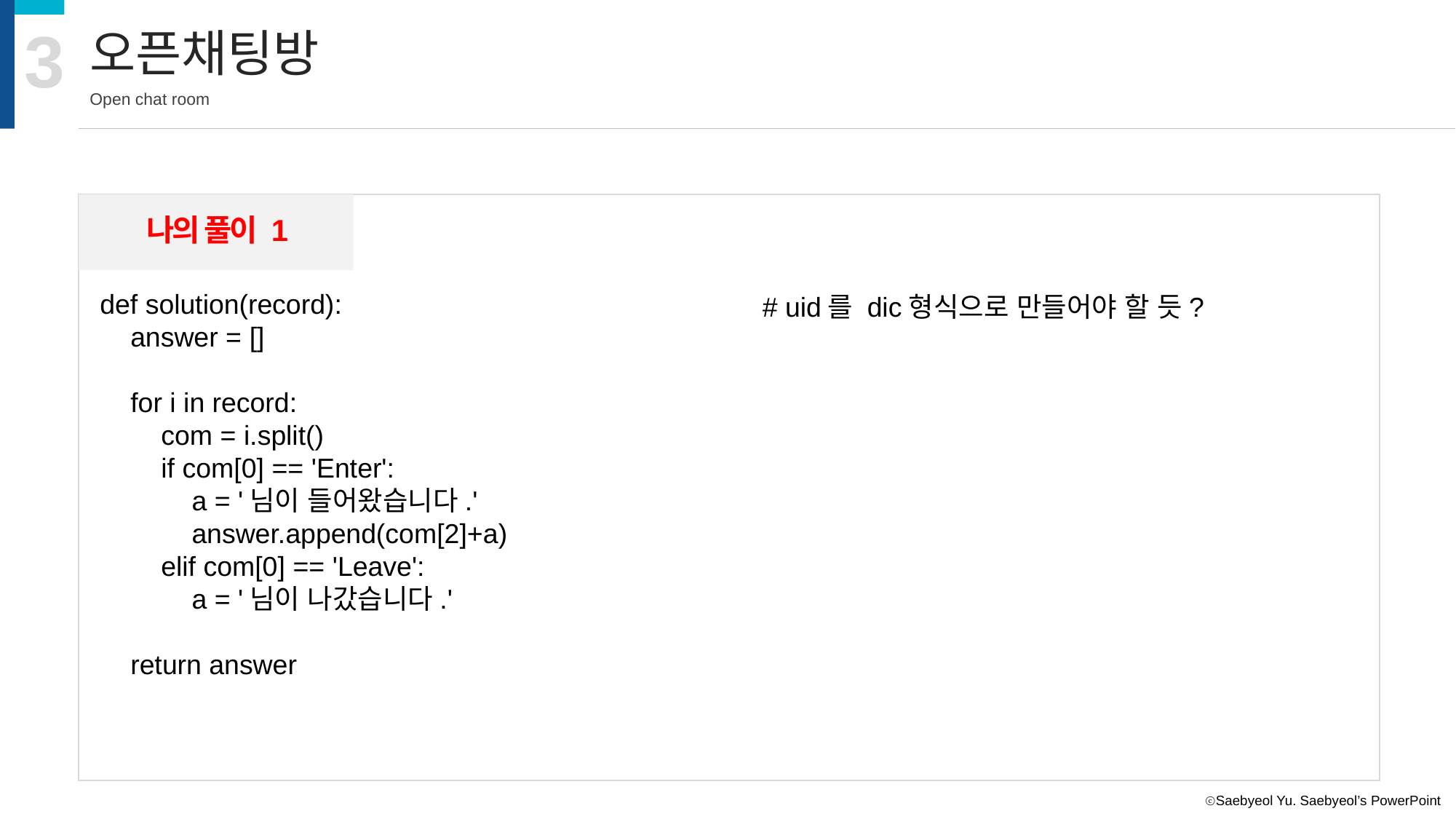

3
오픈채팅방
Open chat room

나의 풀이 1
def solution(record):
    answer = []

    for i in record:
        com = i.split()
        if com[0] == 'Enter':
            a = '님이 들어왔습니다.'
            answer.append(com[2]+a)
        elif com[0] == 'Leave':
            a = '님이 나갔습니다.'

    return answer
# uid를 dic형식으로 만들어야 할 듯?